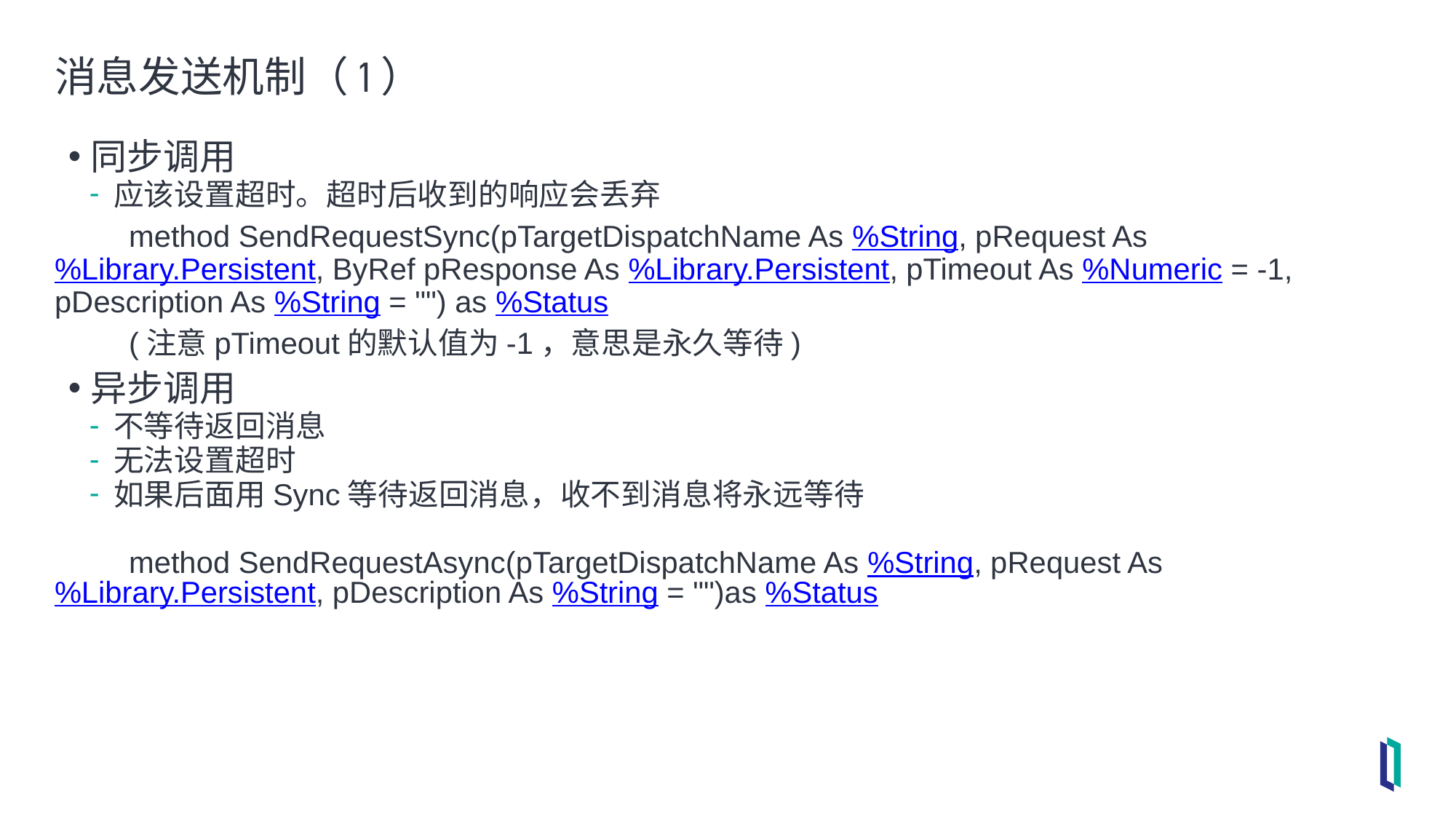

# 消息发送机制（1）
同步调用
应该设置超时。超时后收到的响应会丢弃
method SendRequestSync(pTargetDispatchName As %String, pRequest As %Library.Persistent, ByRef pResponse As %Library.Persistent, pTimeout As %Numeric = -1, pDescription As %String = "") as %Status
(注意pTimeout的默认值为-1，意思是永久等待)
异步调用
不等待返回消息
无法设置超时
如果后面用Sync等待返回消息，收不到消息将永远等待

method SendRequestAsync(pTargetDispatchName As %String, pRequest As %Library.Persistent, pDescription As %String = "")as %Status